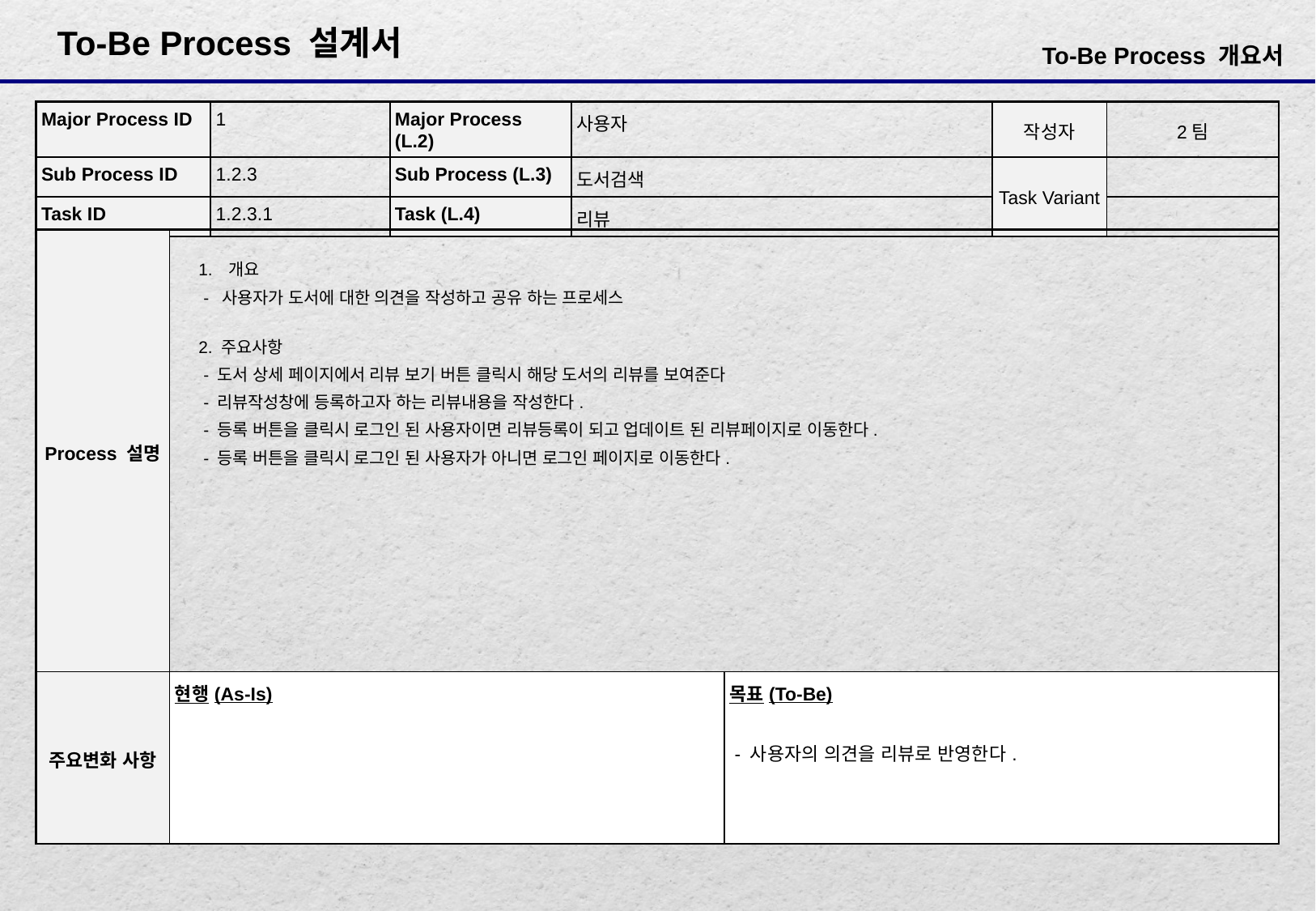

| Major Process ID | 1 | Major Process (L.2) | 사용자 | 작성자 | 2팀 |
| --- | --- | --- | --- | --- | --- |
| Sub Process ID | 1.2.3 | Sub Process (L.3) | 도서검색 | Task Variant |  |
| Task ID | 1.2.3.1 | Task (L.4) | 리뷰 |  |  |
| Process 설명 | 개요 - 사용자가 도서에 대한 의견을 작성하고 공유 하는 프로세스 2. 주요사항 - 도서 상세 페이지에서 리뷰 보기 버튼 클릭시 해당 도서의 리뷰를 보여준다 - 리뷰작성창에 등록하고자 하는 리뷰내용을 작성한다. - 등록 버튼을 클릭시 로그인 된 사용자이면 리뷰등록이 되고 업데이트 된 리뷰페이지로 이동한다. - 등록 버튼을 클릭시 로그인 된 사용자가 아니면 로그인 페이지로 이동한다. |  |
| --- | --- | --- |
| 주요변화 사항 | 현행(As-Is) | 목표(To-Be) - 사용자의 의견을 리뷰로 반영한다. |